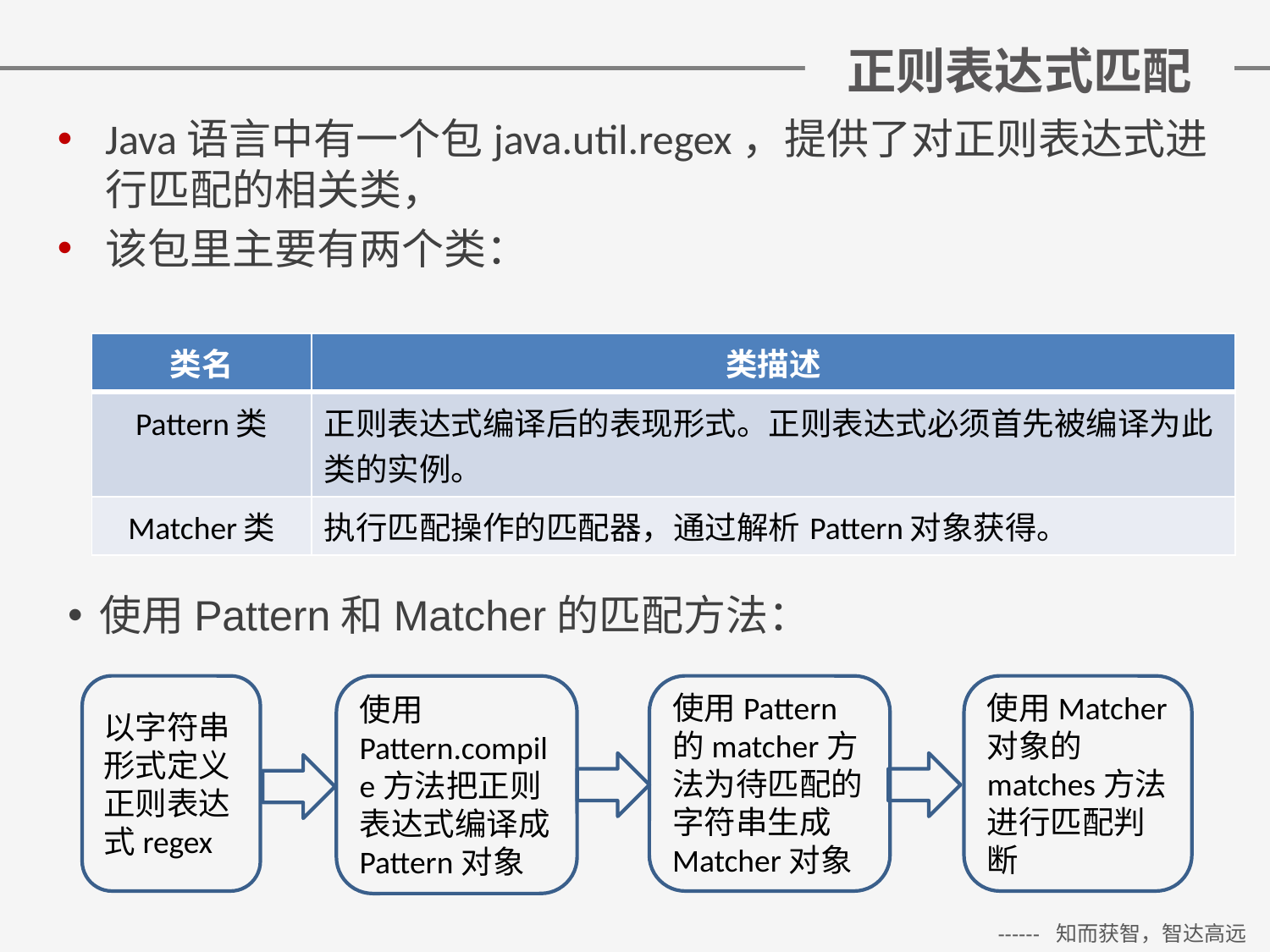

# 正则表达式匹配
Java语言中有一个包java.util.regex，提供了对正则表达式进行匹配的相关类，
该包里主要有两个类：

| 类名 | 类描述 |
| --- | --- |
| Pattern类 | 正则表达式编译后的表现形式。正则表达式必须首先被编译为此类的实例。 |
| Matcher类 | 执行匹配操作的匹配器，通过解析Pattern对象获得。 |
使用Pattern和Matcher的匹配方法：

以字符串形式定义正则表达式regex
使用Pattern.compile方法把正则表达式编译成Pattern对象
使用Pattern的matcher方法为待匹配的字符串生成Matcher对象
使用Matcher对象的matches方法进行匹配判断